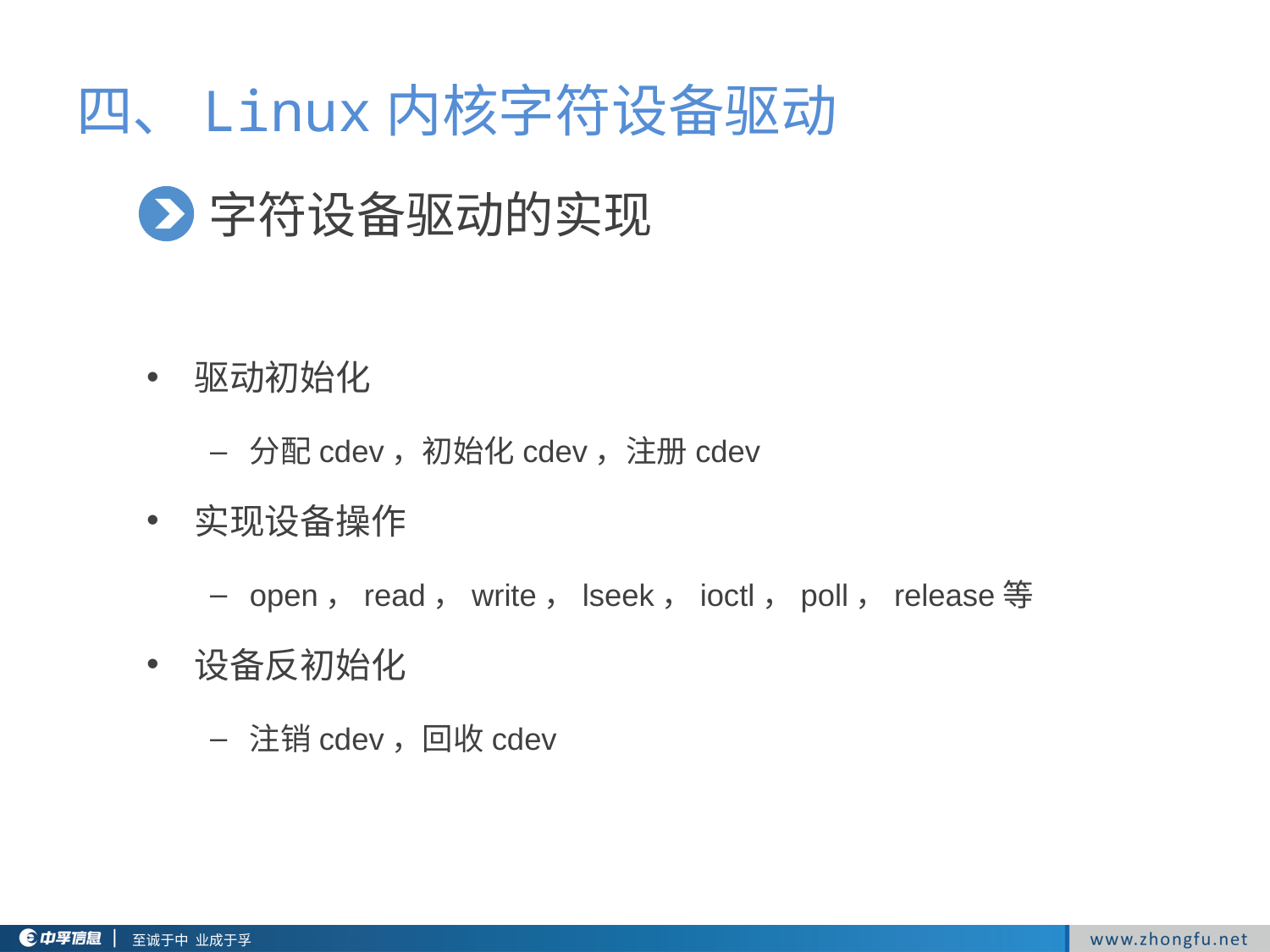

四、Linux内核字符设备驱动
字符设备驱动的实现

驱动初始化
分配cdev，初始化cdev，注册cdev
实现设备操作
open，read，write，lseek，ioctl，poll，release等
设备反初始化
注销cdev，回收cdev